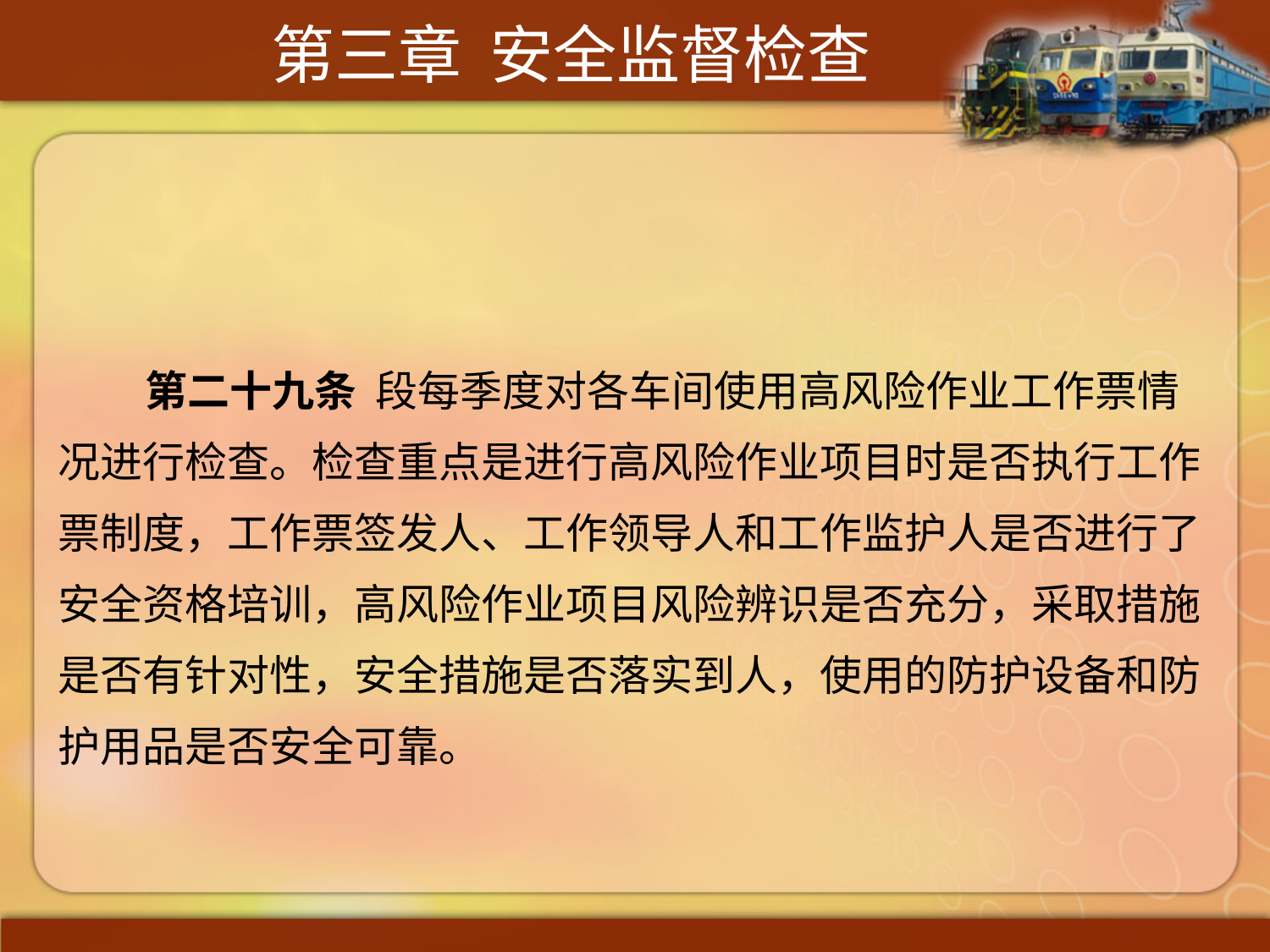

# 第三章  安全监督检查

第二十九条  段每季度对各车间使用高风险作业工作票情况进行检查。检查重点是进行高风险作业项目时是否执行工作票制度，工作票签发人、工作领导人和工作监护人是否进行了安全资格培训，高风险作业项目风险辨识是否充分，采取措施是否有针对性，安全措施是否落实到人，使用的防护设备和防护用品是否安全可靠。